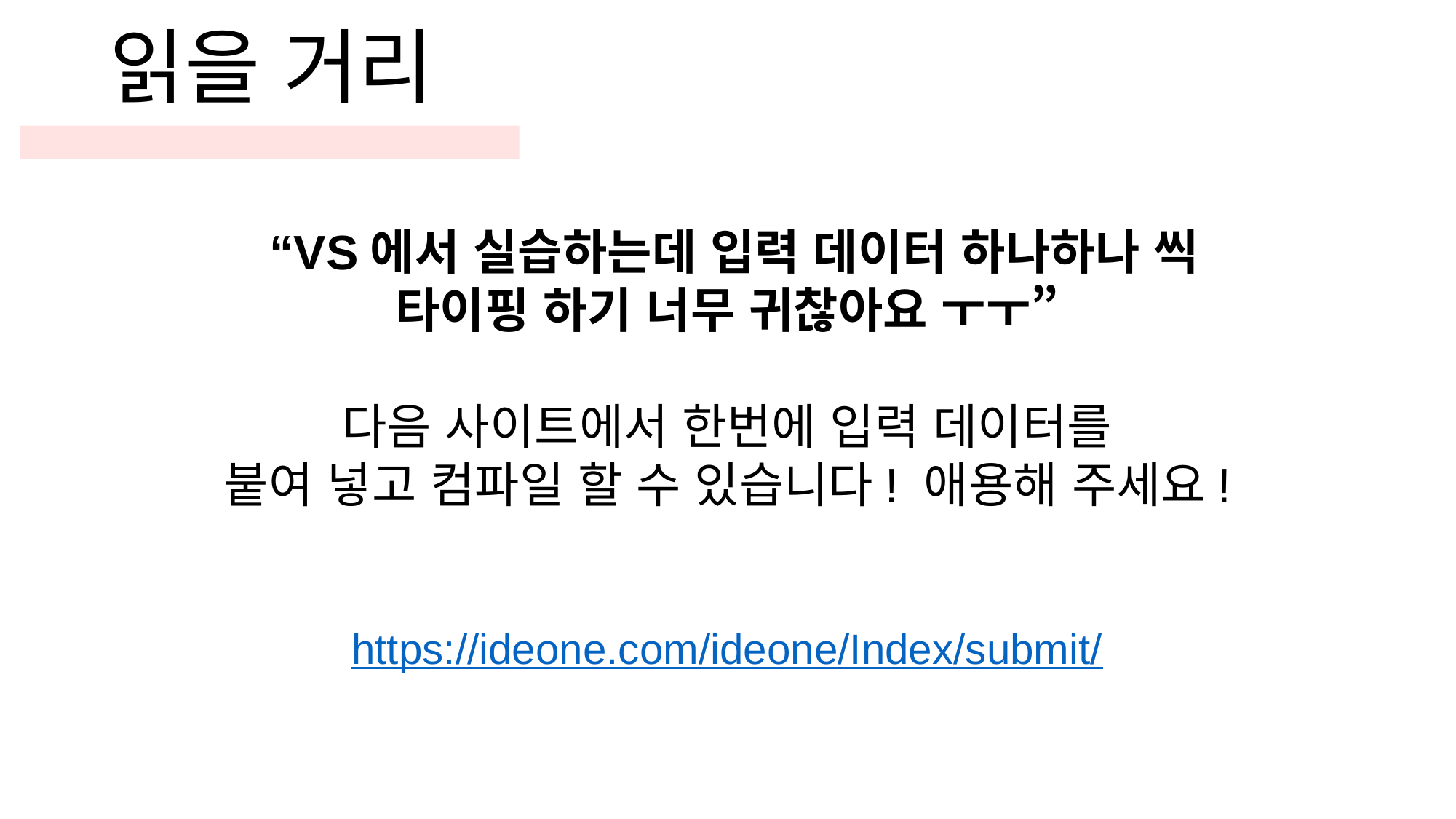

읽을 거리

 “VS에서 실습하는데 입력 데이터 하나하나 씩
타이핑 하기 너무 귀찮아요 ㅜㅜ”

다음 사이트에서 한번에 입력 데이터를
붙여 넣고 컴파일 할 수 있습니다! 애용해 주세요!

https://ideone.com/ideone/Index/submit/